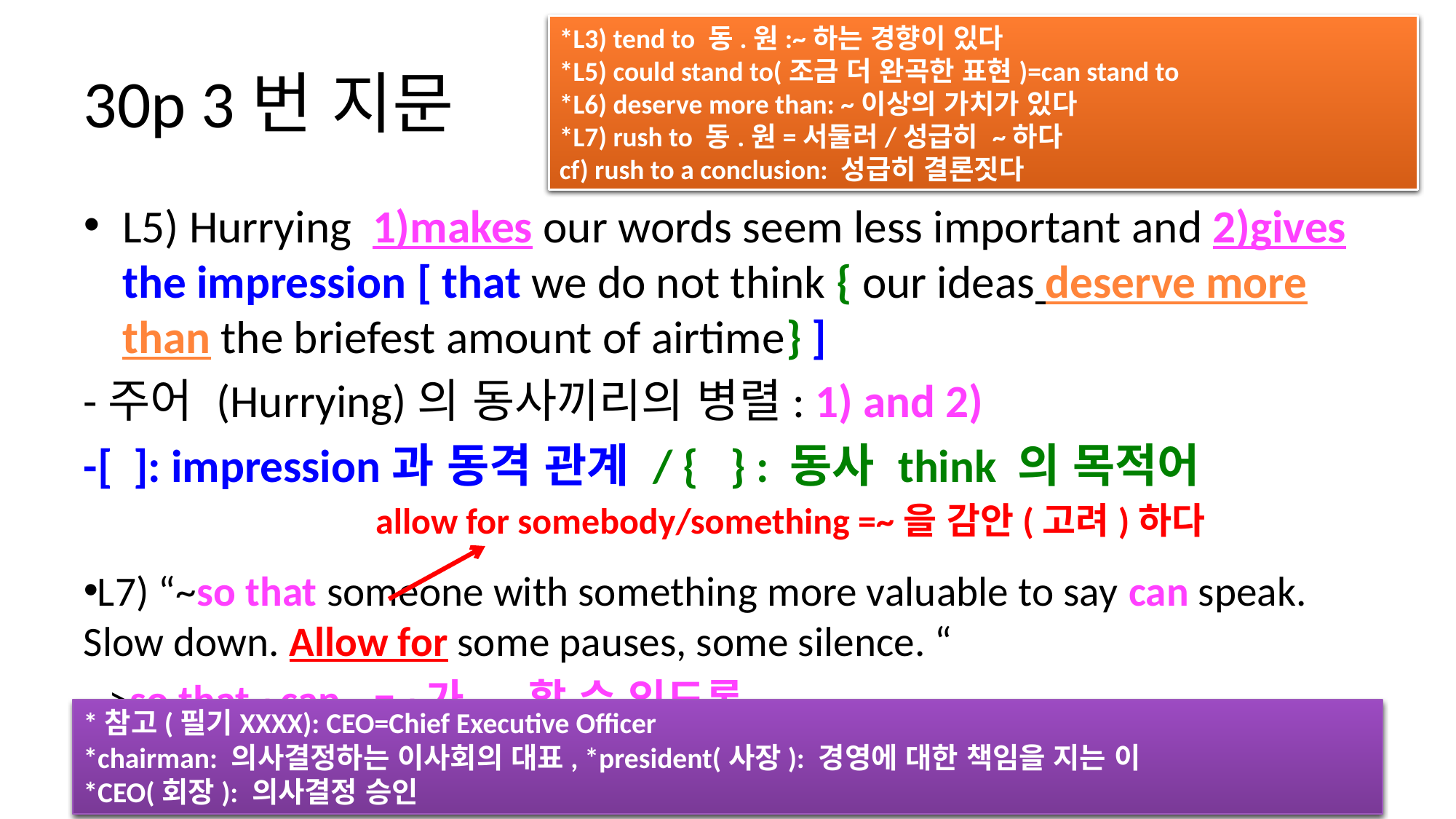

*L3) tend to 동.원:~하는 경향이 있다
*L5) could stand to(조금 더 완곡한 표현)=can stand to
*L6) deserve more than: ~이상의 가치가 있다
*L7) rush to 동.원=서둘러/성급히 ~하다
cf) rush to a conclusion: 성급히 결론짓다
# 30p 3번 지문
L5) Hurrying  1)makes our words seem less important and 2)gives the impression [ that we do not think { our ideas deserve more than the briefest amount of airtime} ]
-주어 (Hurrying)의 동사끼리의 병렬: 1) and 2)
-[  ]: impression과 동격 관계 / {   } : 동사 think 의 목적어

L7) “~so that someone with something more valuable to say can speak. Slow down. Allow for some pauses, some silence. “
-->so that~ can...=~가 ...할 수 있도록

allow for somebody/something =~을 감안(고려)하다
*참고(필기XXXX): CEO=Chief Executive Officer
*chairman: 의사결정하는 이사회의 대표, *president(사장): 경영에 대한 책임을 지는 이
*CEO(회장): 의사결정 승인